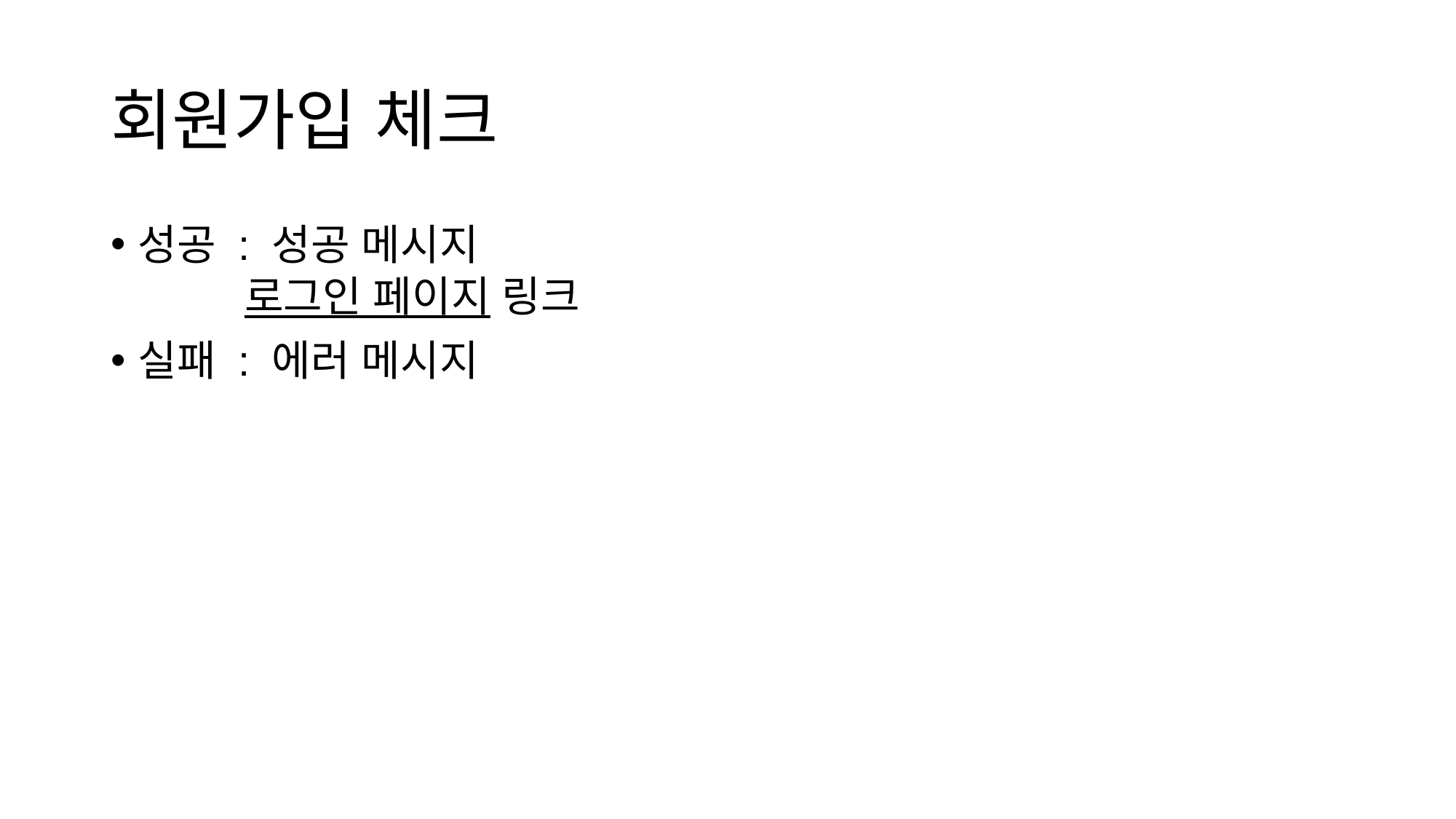

# 회원가입 체크
성공 : 성공 메시지
         로그인 페이지 링크
실패 : 에러 메시지